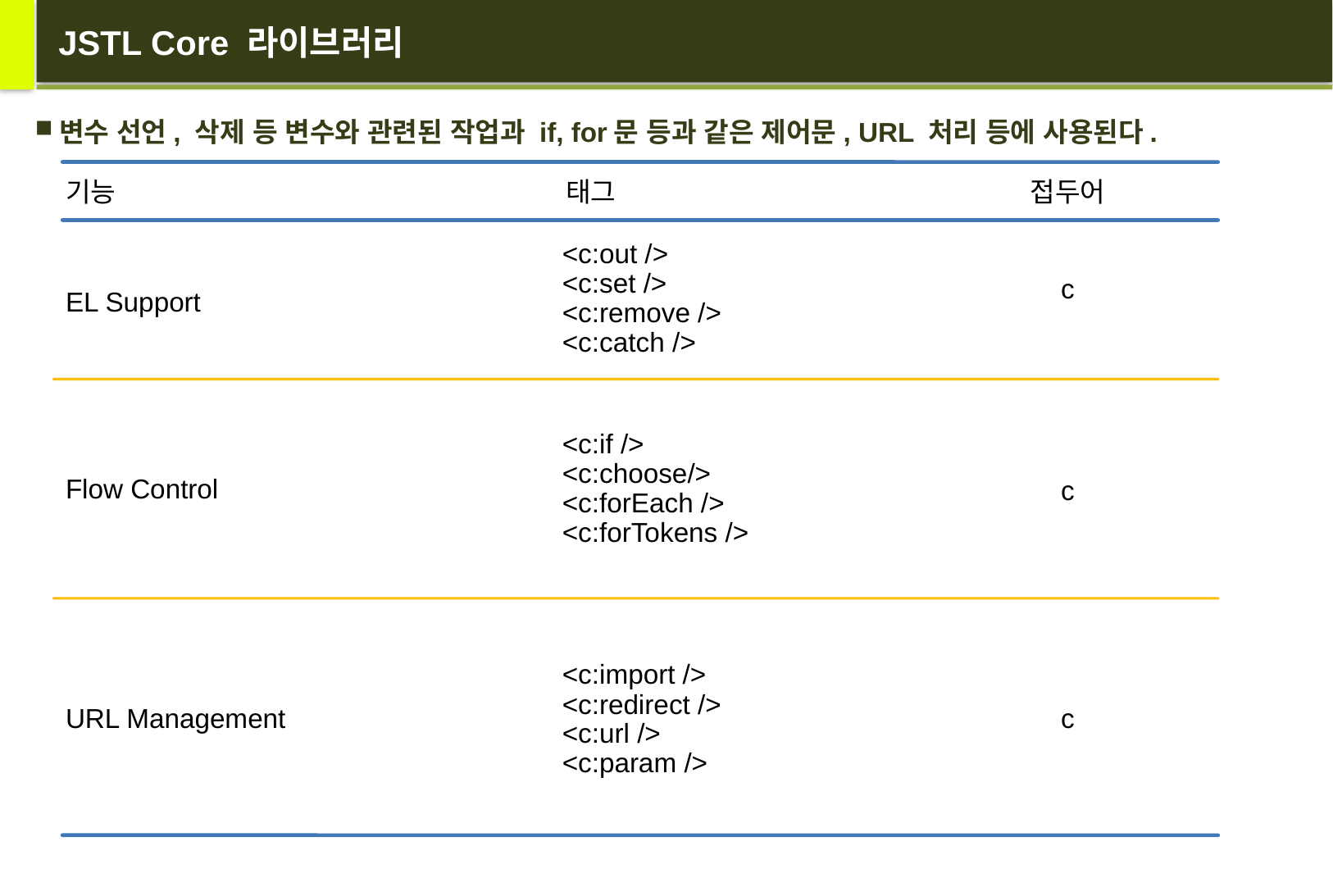

# JSTL Core 라이브러리
변수 선언, 삭제 등 변수와 관련된 작업과 if, for문 등과 같은 제어문, URL 처리 등에 사용된다.

기능

태그
접두어
<c:out />
<c:set />
<c:remove />
<c:catch />
EL Support
c

Flow Control
<c:if />
<c:choose/>
<c:forEach />
<c:forTokens />
c

URL Management
<c:import />
<c:redirect />
<c:url />
<c:param />
c